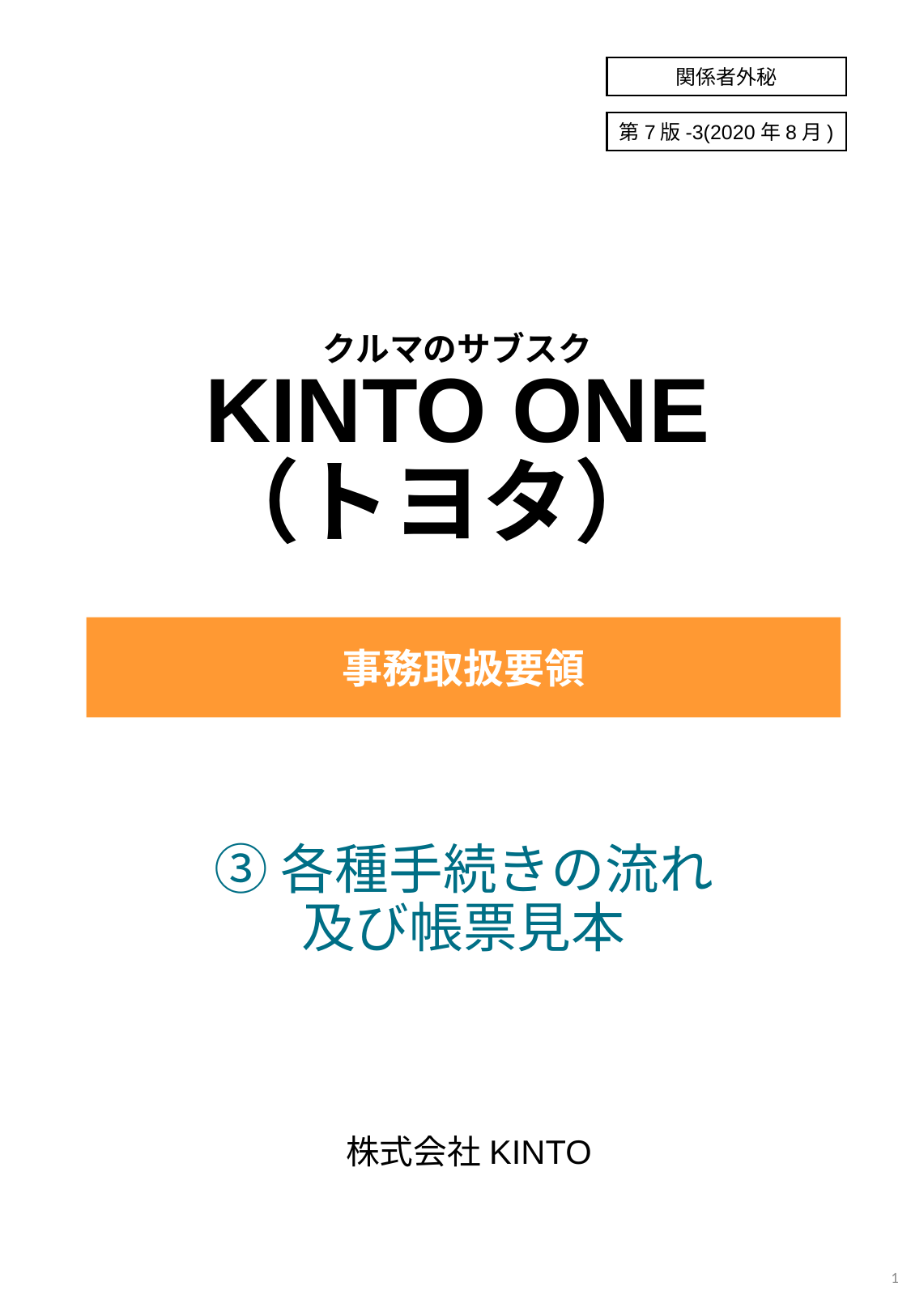

関係者外秘
第7版-3(2020年8月)
クルマのサブスク
KINTO ONE
（トヨタ）
事務取扱要領
③各種手続きの流れ
及び帳票見本
株式会社KINTO
1